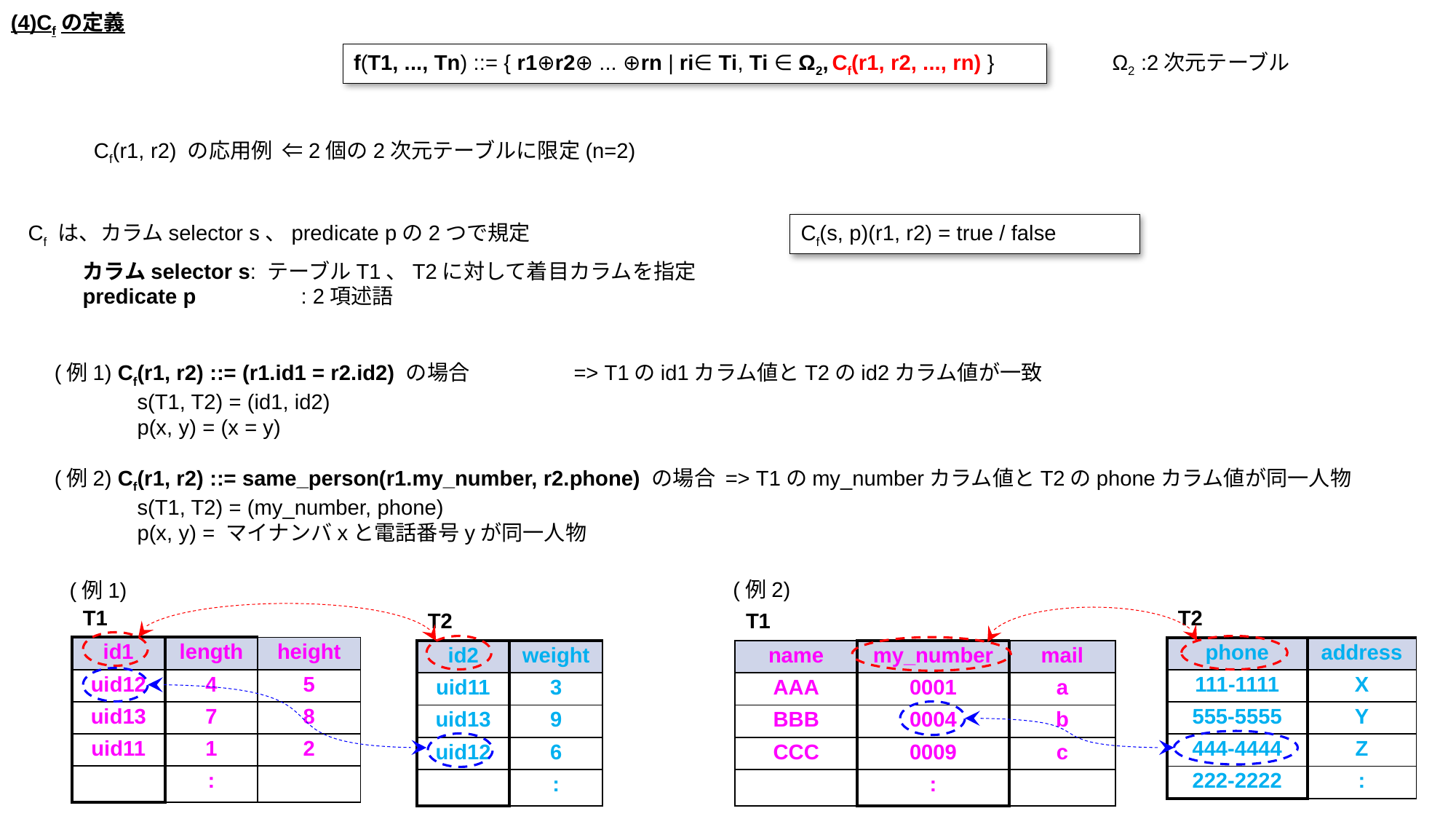

(4)Cfの定義
Ω2 :2次元テーブル
f(T1, ..., Tn) ::= { r1⊕r2⊕ ... ⊕rn | ri∈ Ti, Ti ∈ Ω2, Cf(r1, r2, ..., rn) }
Cf(r1, r2) の応用例  ⇐2個の2次元テーブルに限定(n=2)
Cf は、カラムselector s、predicate pの2つで規定
カラムselector s: テーブルT1、T2に対して着目カラムを指定
predicate p	: 2項述語

　(例1) Cf(r1, r2) ::= (r1.id1 = r2.id2) の場合	=> T1のid1カラム値とT2のid2カラム値が一致
	s(T1, T2) = (id1, id2)
	p(x, y) = (x = y)

　(例2) Cf(r1, r2) ::= same_person(r1.my_number, r2.phone) の場合 => T1のmy_numberカラム値とT2のphoneカラム値が同一人物
	s(T1, T2) = (my_number, phone)
	p(x, y) = マイナンバxと電話番号yが同一人物

Cf(s, p)(r1, r2) = true / false
(例2)
(例1)
| T1 |  |  |
| --- | --- | --- |
| id1 | length | height |
| uid12 | 4 | 5 |
| uid13 | 7 | 8 |
| uid11 | 1 | 2 |
|  | : |  |
| T2 |  |
| --- | --- |
| phone | address |
| 111-1111 | X |
| 555-5555 | Y |
| 444-4444 | Z |
| 222-2222 | : |
| T2 |  |
| --- | --- |
| id2 | weight |
| uid11 | 3 |
| uid13 | 9 |
| uid12 | 6 |
|  | : |
| T1 |  |  |
| --- | --- | --- |
| name | my\_number | mail |
| AAA | 0001 | a |
| BBB | 0004 | b |
| CCC | 0009 | c |
|  | : |  |